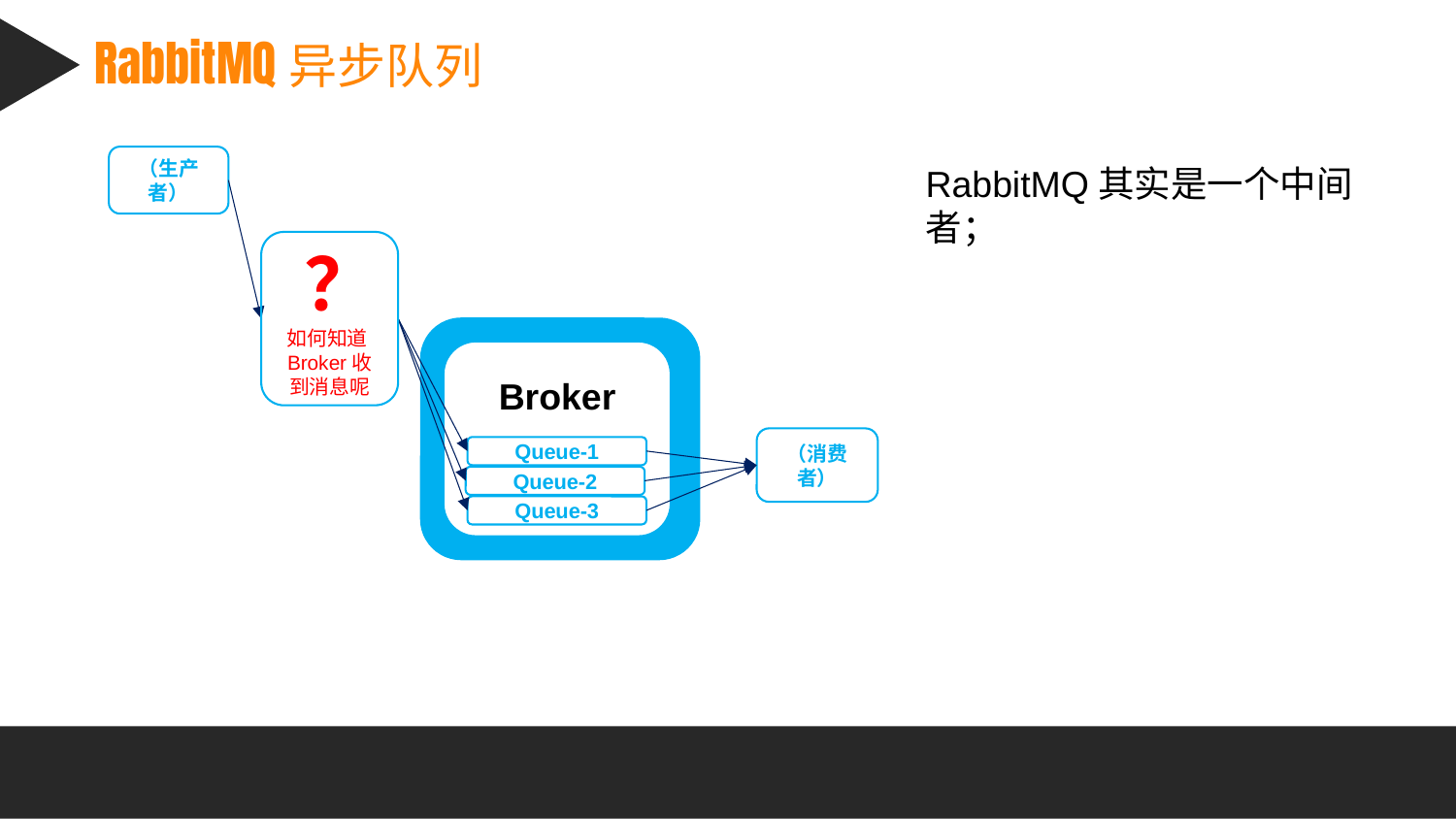

RabbitMQ异步队列
（生产者）
RabbitMQ其实是一个中间者；

？
如何知道Broker收到消息呢

Broker

Queue-1
Queue-2
Queue-3
（消费者）